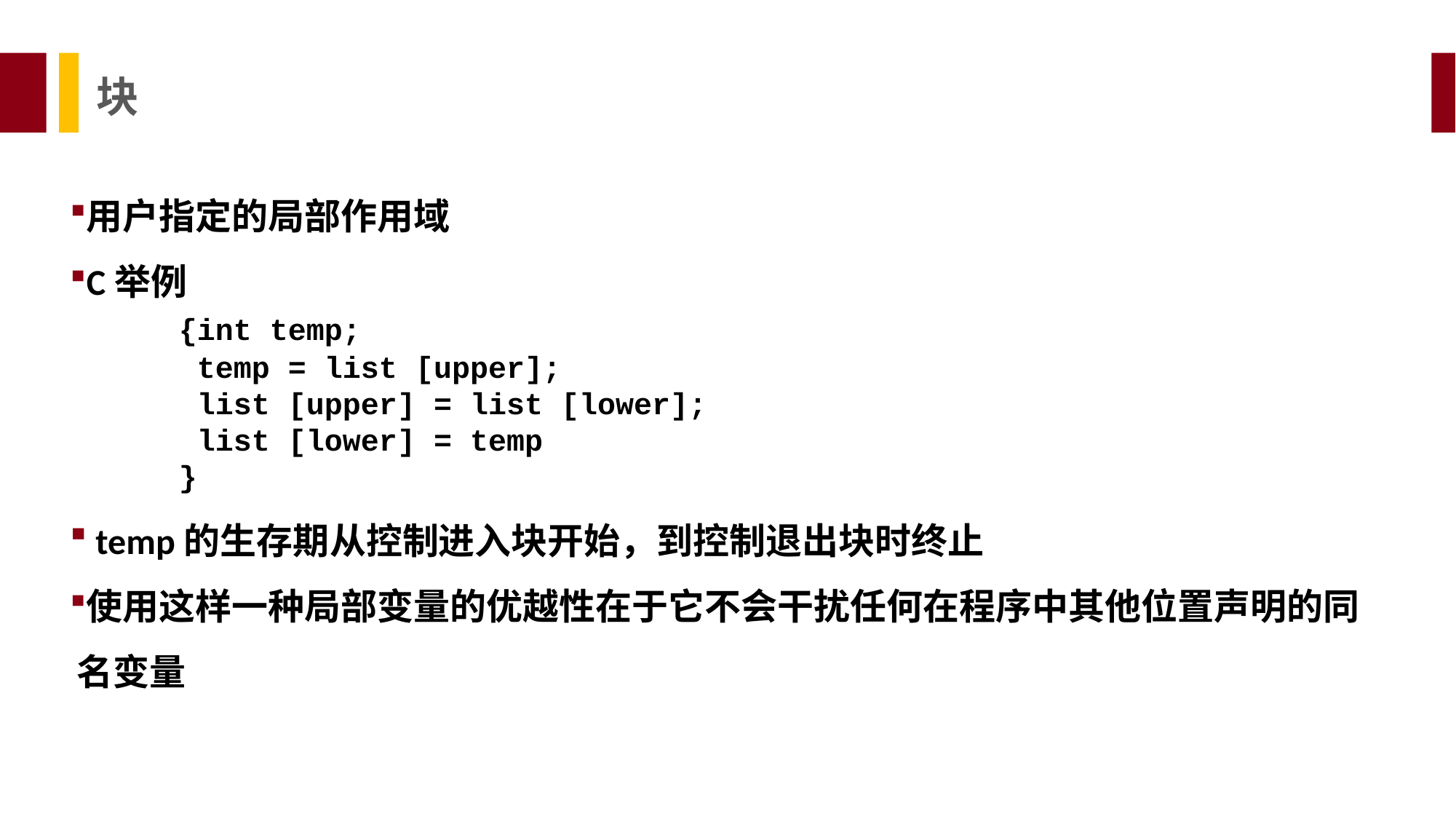

块
用户指定的局部作用域
C举例
	{int temp;
	 temp = list [upper];
	 list [upper] = list [lower];
	 list [lower] = temp
	}
 temp的生存期从控制进入块开始，到控制退出块时终止
使用这样一种局部变量的优越性在于它不会干扰任何在程序中其他位置声明的同名变量